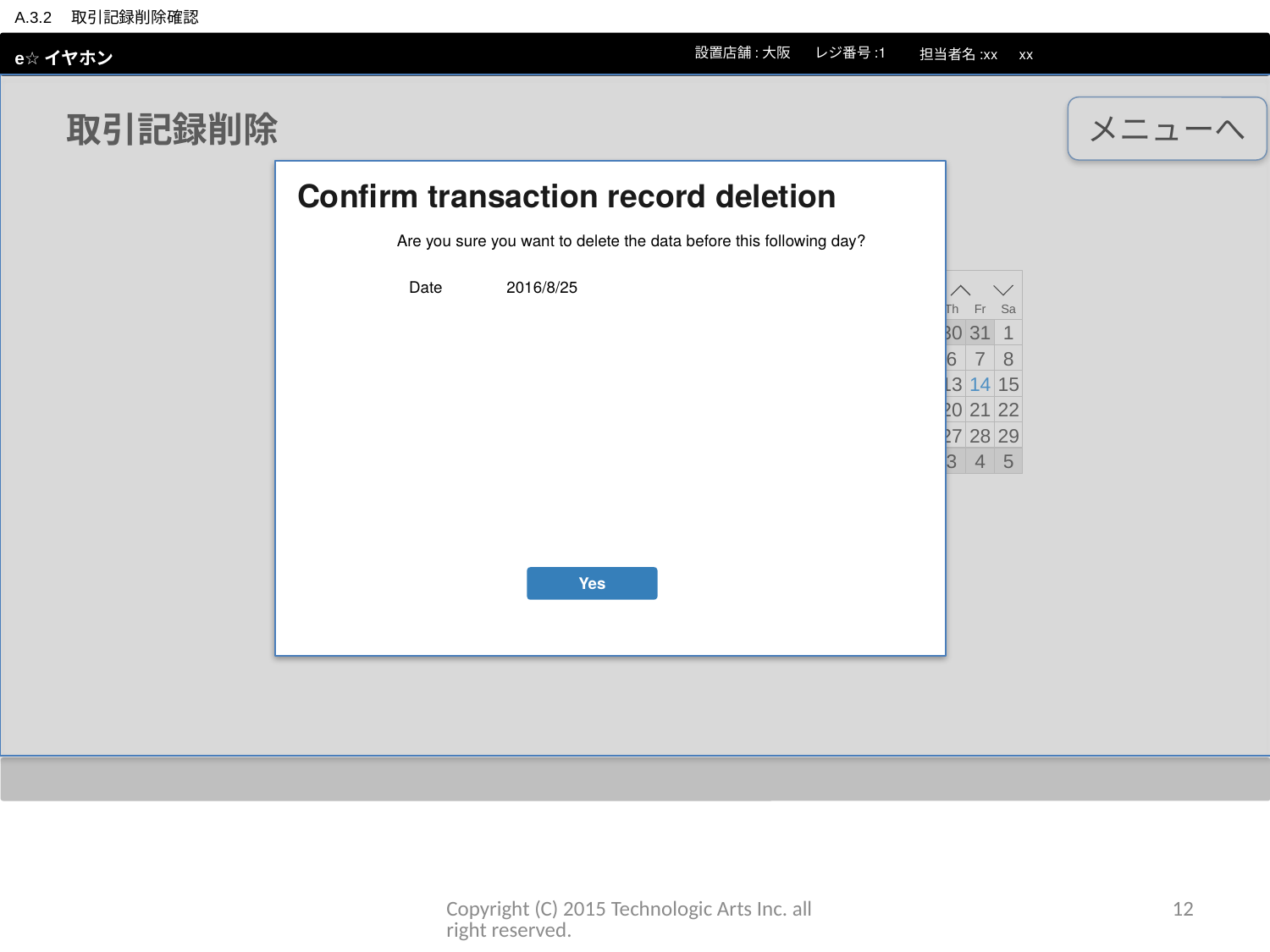

A.3.2　取引記録削除確認
  e☆イヤホン
設置店舗:大阪
レジ番号:1
担当者名:xx　xx

メニューへ
取引記録削除

入力された日付以前のデータが削除されます。
Confirm transaction record deletion
Are you sure you want to delete the data before this following day?
保持取引記録：2016年7月7日-2016年8月25日

August 2015

Su
Mo
Tu
We
Th
Fr
Sa
26
27
28
29
30
31
1
2
3
4
5
6
7
8
9
10
11
12
13
14
15
16
17
18
19
20
21
22
23
24
25
26
27
28
29
31
1
2
3
4
5
30

日付
Date
2016/8/25
削除
Yes

Copyright (C) 2015 Technologic Arts Inc. all right reserved.
12